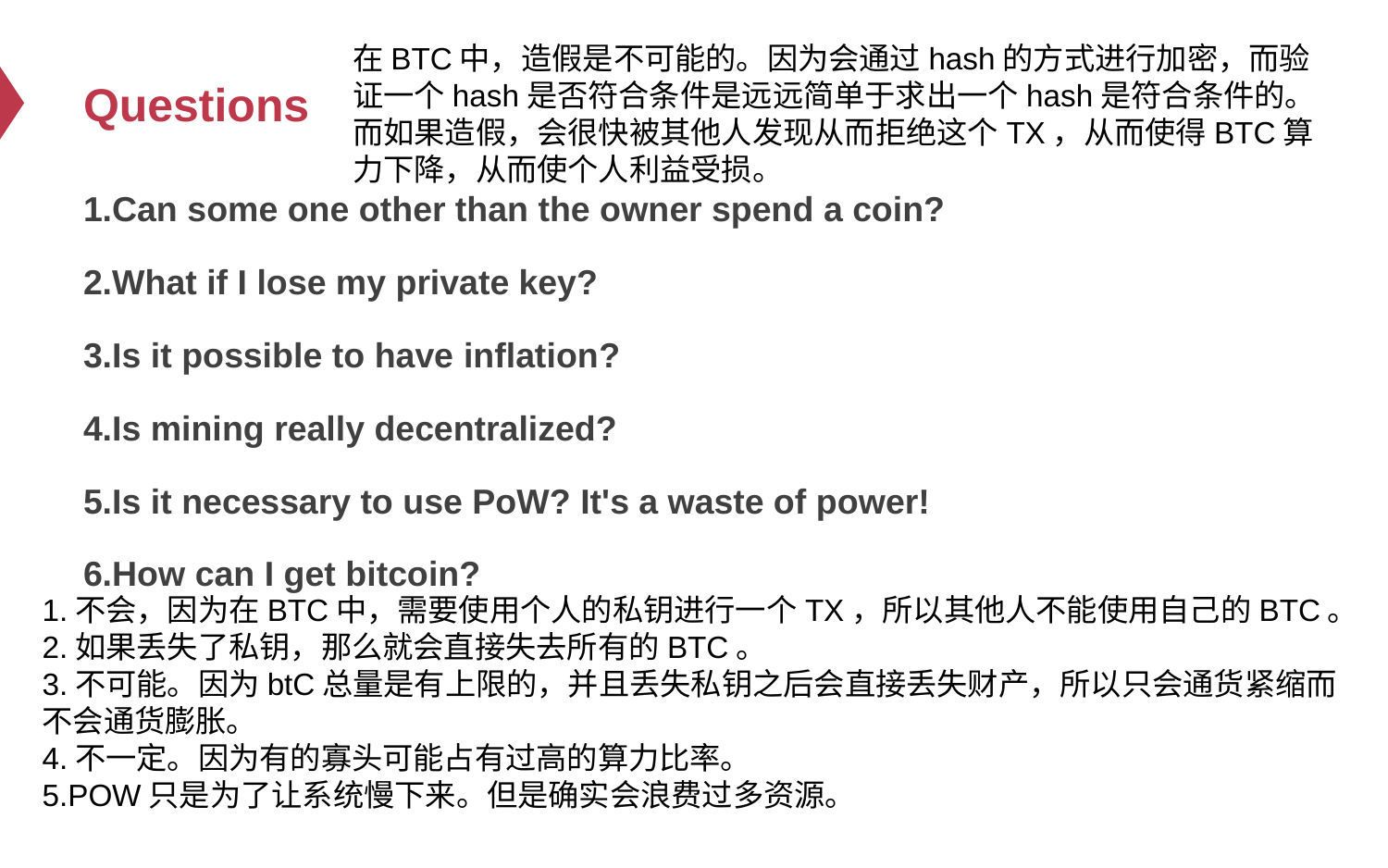

在BTC中，造假是不可能的。因为会通过hash的方式进行加密，而验证一个hash是否符合条件是远远简单于求出一个hash是符合条件的。而如果造假，会很快被其他人发现从而拒绝这个TX，从而使得BTC算力下降，从而使个人利益受损。
# Questions
1.Can some one other than the owner spend a coin?
2.What if I lose my private key?
3.Is it possible to have inflation?
4.Is mining really decentralized?
5.Is it necessary to use PoW? It's a waste of power!
6.How can I get bitcoin?
1.不会，因为在BTC中，需要使用个人的私钥进行一个TX，所以其他人不能使用自己的BTC。
2.如果丢失了私钥，那么就会直接失去所有的BTC。
3.不可能。因为btC总量是有上限的，并且丢失私钥之后会直接丢失财产，所以只会通货紧缩而不会通货膨胀。
4.不一定。因为有的寡头可能占有过高的算力比率。
5.POW只是为了让系统慢下来。但是确实会浪费过多资源。